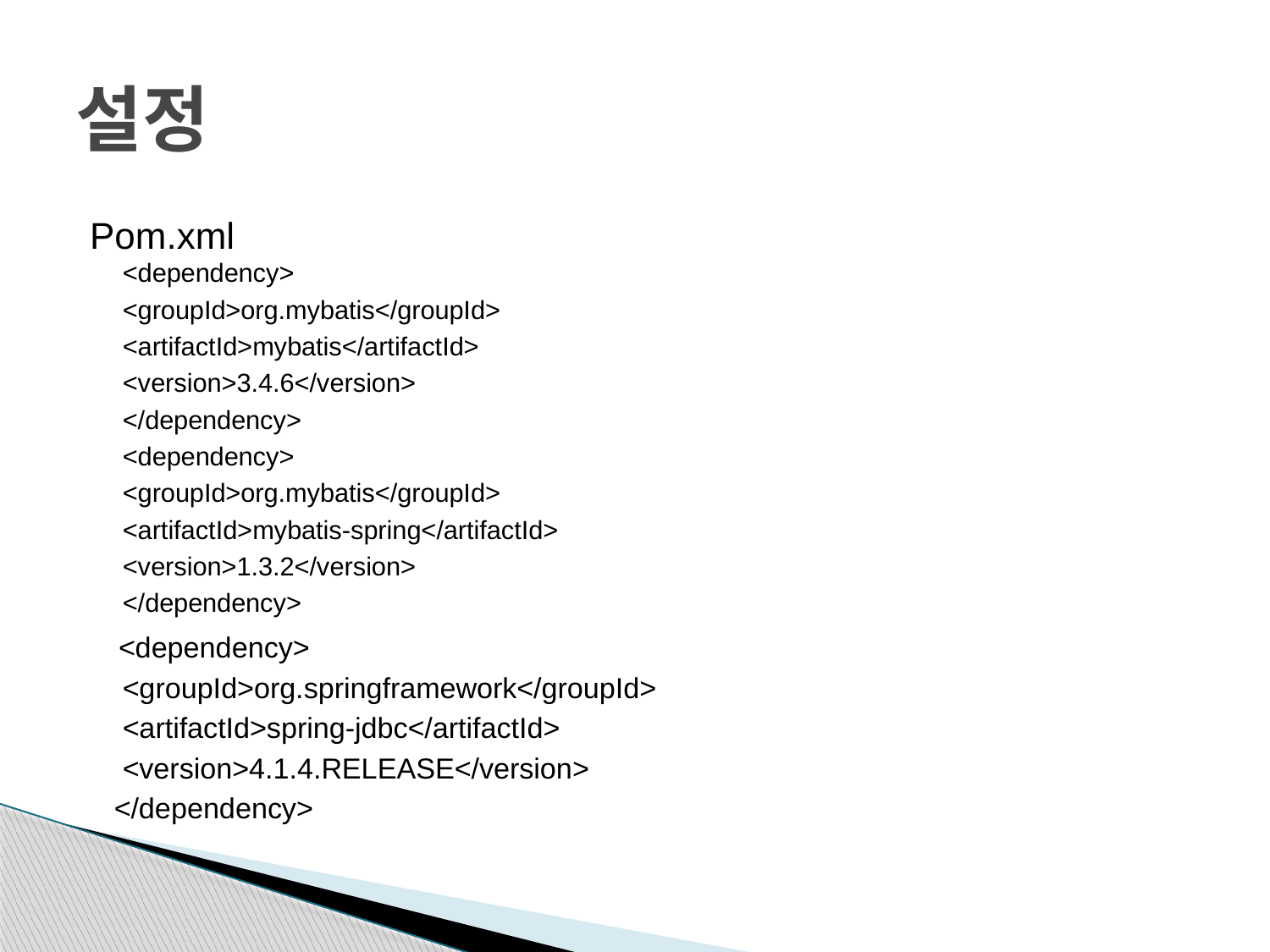

# 설정
Pom.xml
<dependency>
		<groupId>org.mybatis</groupId>
		<artifactId>mybatis</artifactId>
		<version>3.4.6</version>
	</dependency>
	<dependency>
		<groupId>org.mybatis</groupId>
		<artifactId>mybatis-spring</artifactId>
		<version>1.3.2</version>
	</dependency>
   <dependency>
		<groupId>org.springframework</groupId>
		<artifactId>spring-jdbc</artifactId>
		<version>4.1.4.RELEASE</version>
   </dependency>